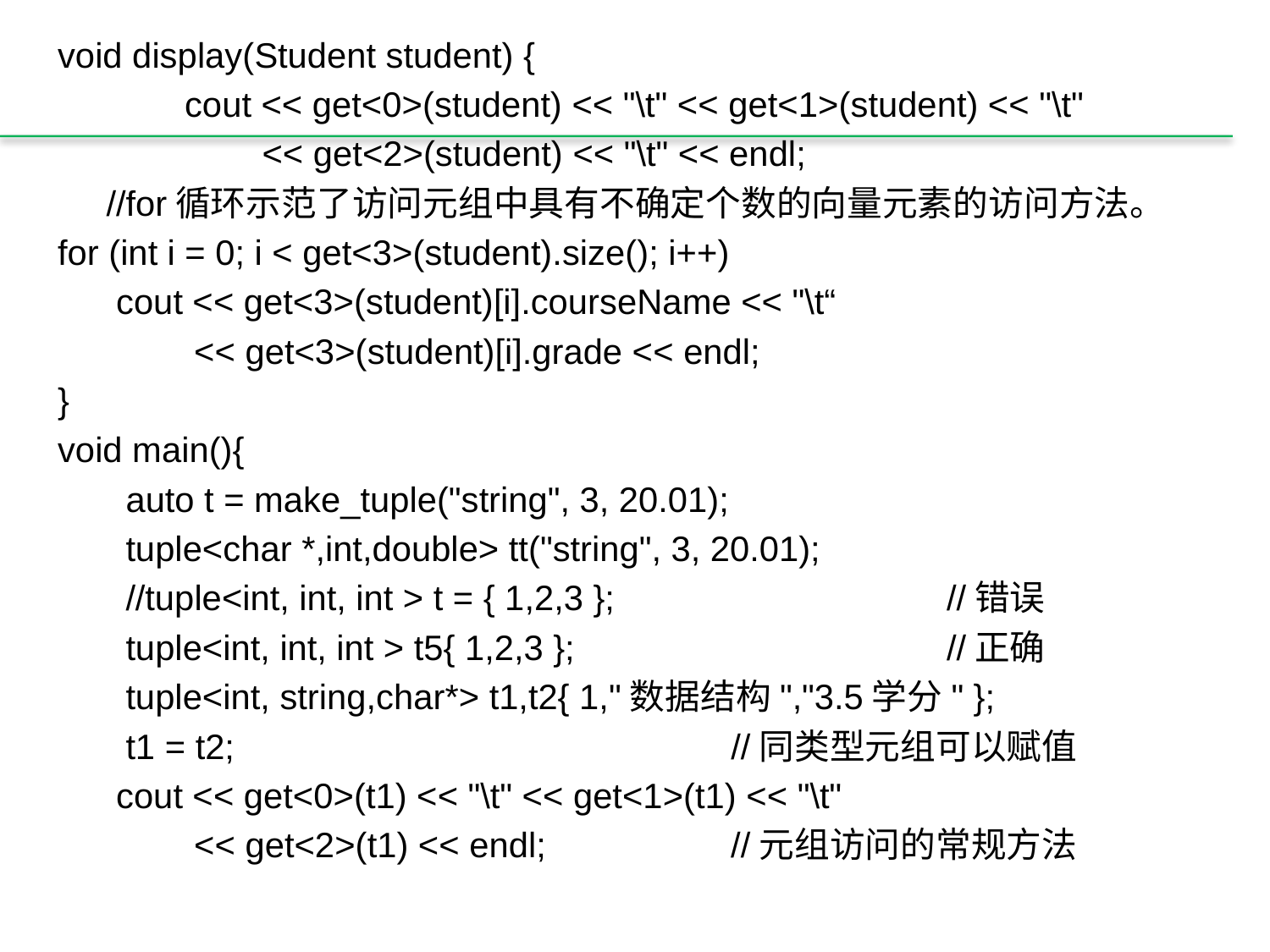

void display(Student student) {
	cout << get<0>(student) << "\t" << get<1>(student) << "\t"
                     << get<2>(student) << "\t" << endl;
     //for循环示范了访问元组中具有不确定个数的向量元素的访问方法。
for (int i = 0; i < get<3>(student).size(); i++)
      cout << get<3>(student)[i].courseName << "\t“
              << get<3>(student)[i].grade << endl;
}
void main(){
       auto t = make_tuple("string", 3, 20.01);
       tuple<char *,int,double> tt("string", 3, 20.01);
       //tuple<int, int, int > t = { 1,2,3 };			//错误
       tuple<int, int, int > t5{ 1,2,3 };			//正确
       tuple<int, string,char*> t1,t2{ 1,"数据结构","3.5学分" };
       t1 = t2;                                                   //同类型元组可以赋值
      cout << get<0>(t1) << "\t" << get<1>(t1) << "\t"
              << get<2>(t1) << endl;                   //元组访问的常规方法